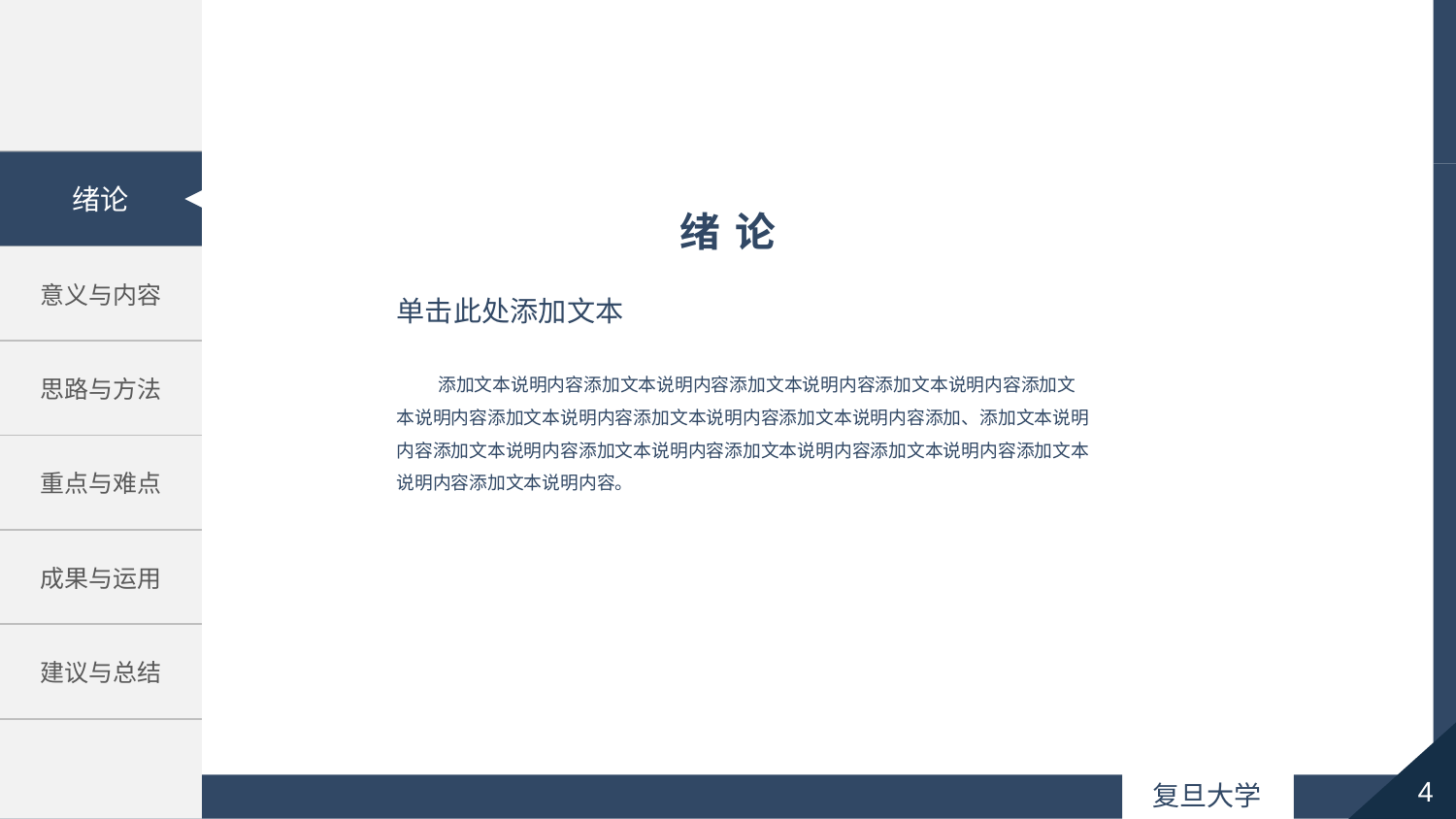

绪  论
单击此处添加文本
         添加文本说明内容添加文本说明内容添加文本说明内容添加文本说明内容添加文本说明内容添加文本说明内容添加文本说明内容添加文本说明内容添加、添加文本说明内容添加文本说明内容添加文本说明内容添加文本说明内容添加文本说明内容添加文本说明内容添加文本说明内容。